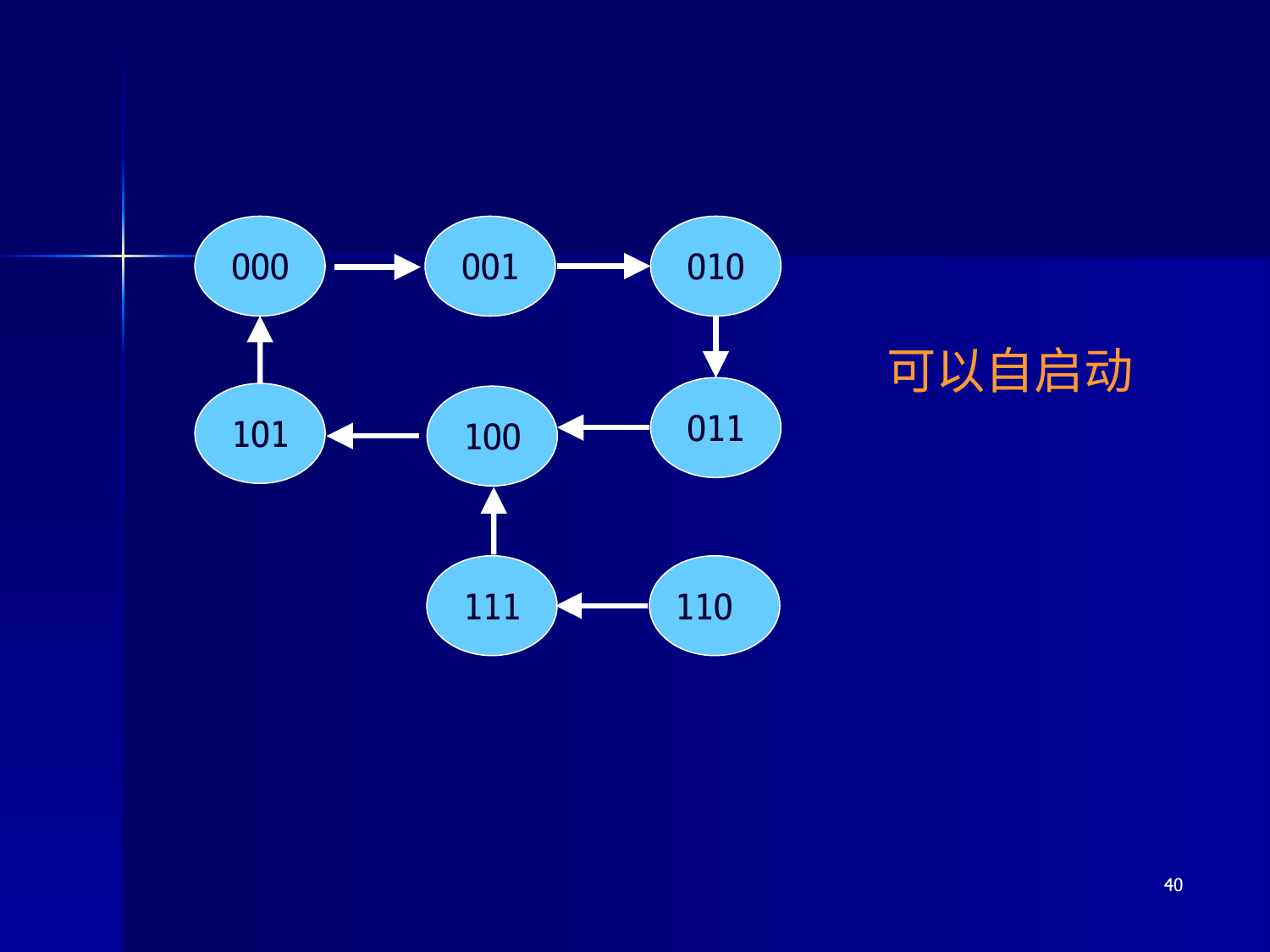

000

 010

 001

 011

 101

 100
可以自启动

 111

110
40